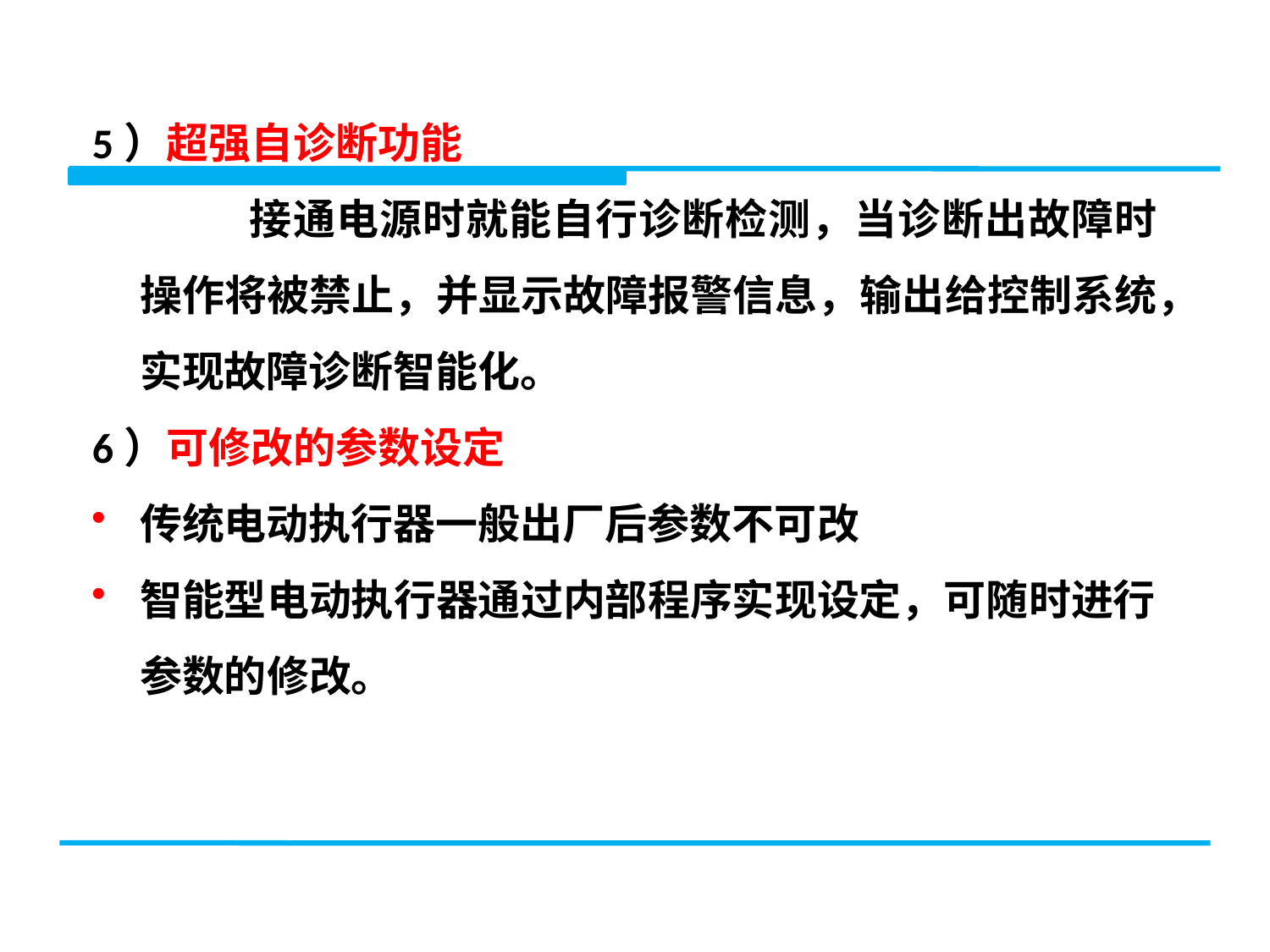

5）超强自诊断功能
              接通电源时就能自行诊断检测，当诊断出故障时操作将被禁止，并显示故障报警信息，输出给控制系统，实现故障诊断智能化。
6）可修改的参数设定
传统电动执行器一般出厂后参数不可改
智能型电动执行器通过内部程序实现设定，可随时进行参数的修改。